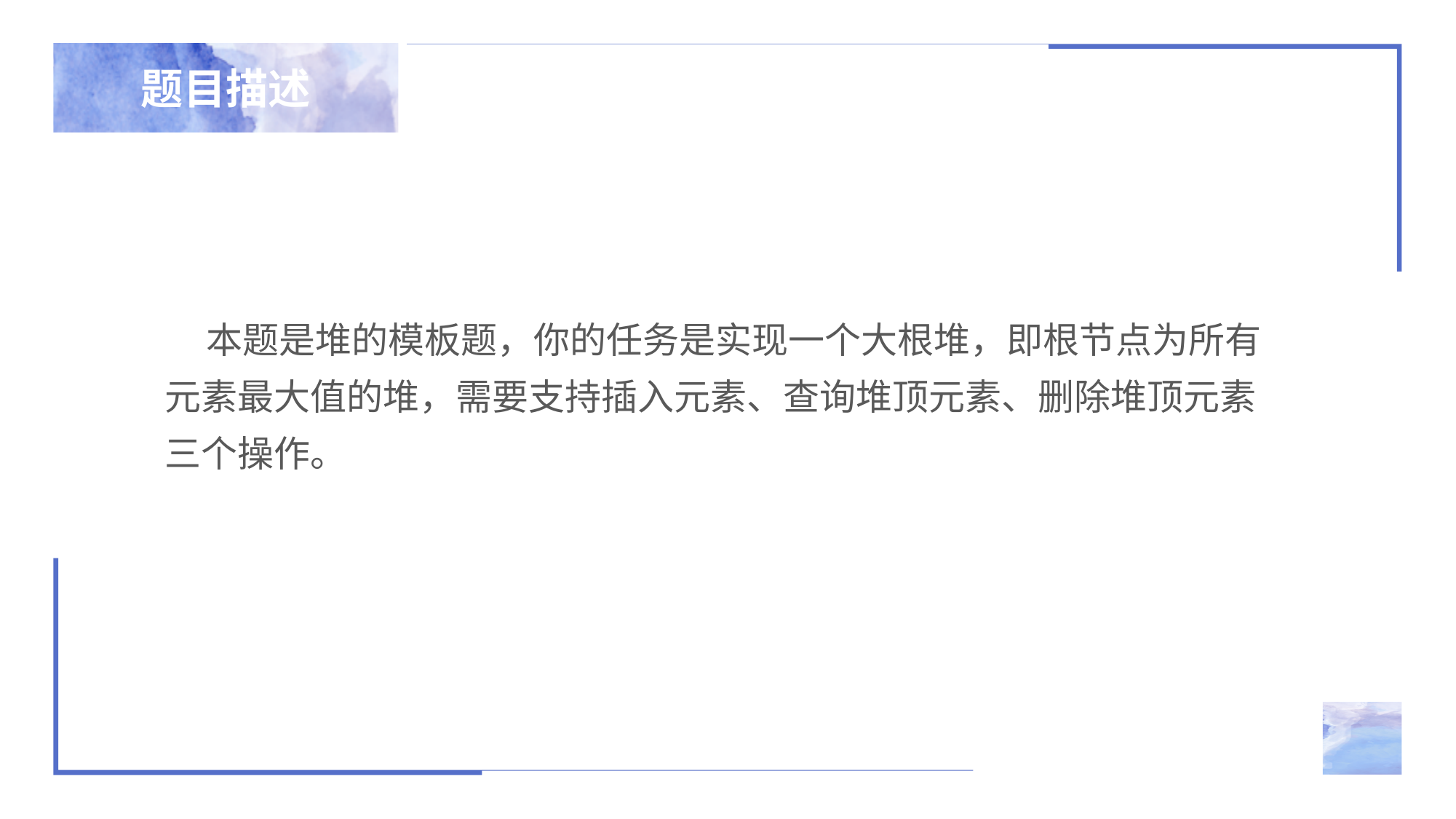

题目描述

    本题是堆的模板题，你的任务是实现一个大根堆，即根节点为所有元素最大值的堆，需要支持插入元素、查询堆顶元素、删除堆顶元素三个操作。